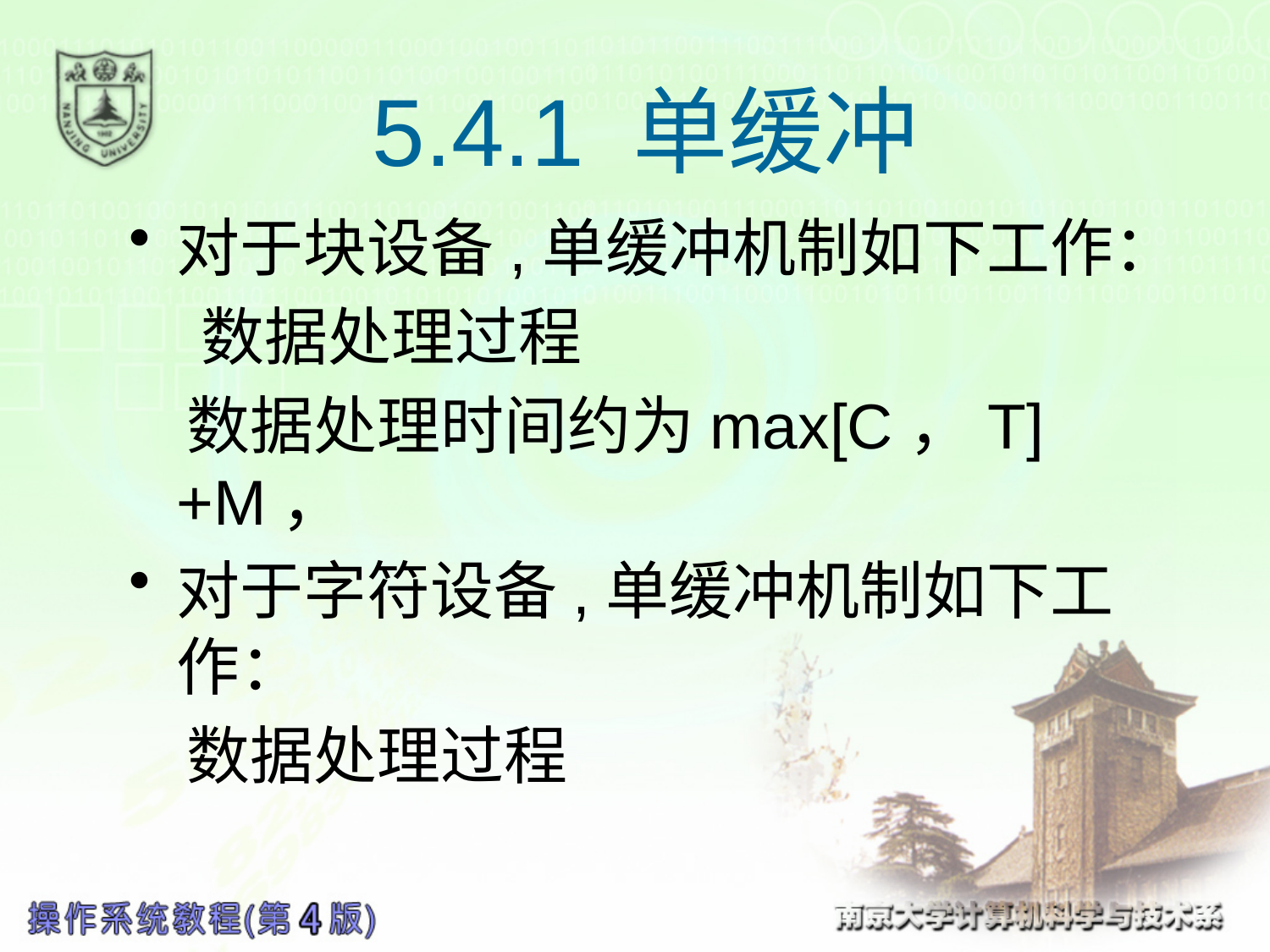

# 5.4.1 单缓冲
对于块设备,单缓冲机制如下工作：
    数据处理过程
   数据处理时间约为max[C，T]+M，
对于字符设备,单缓冲机制如下工作：
   数据处理过程